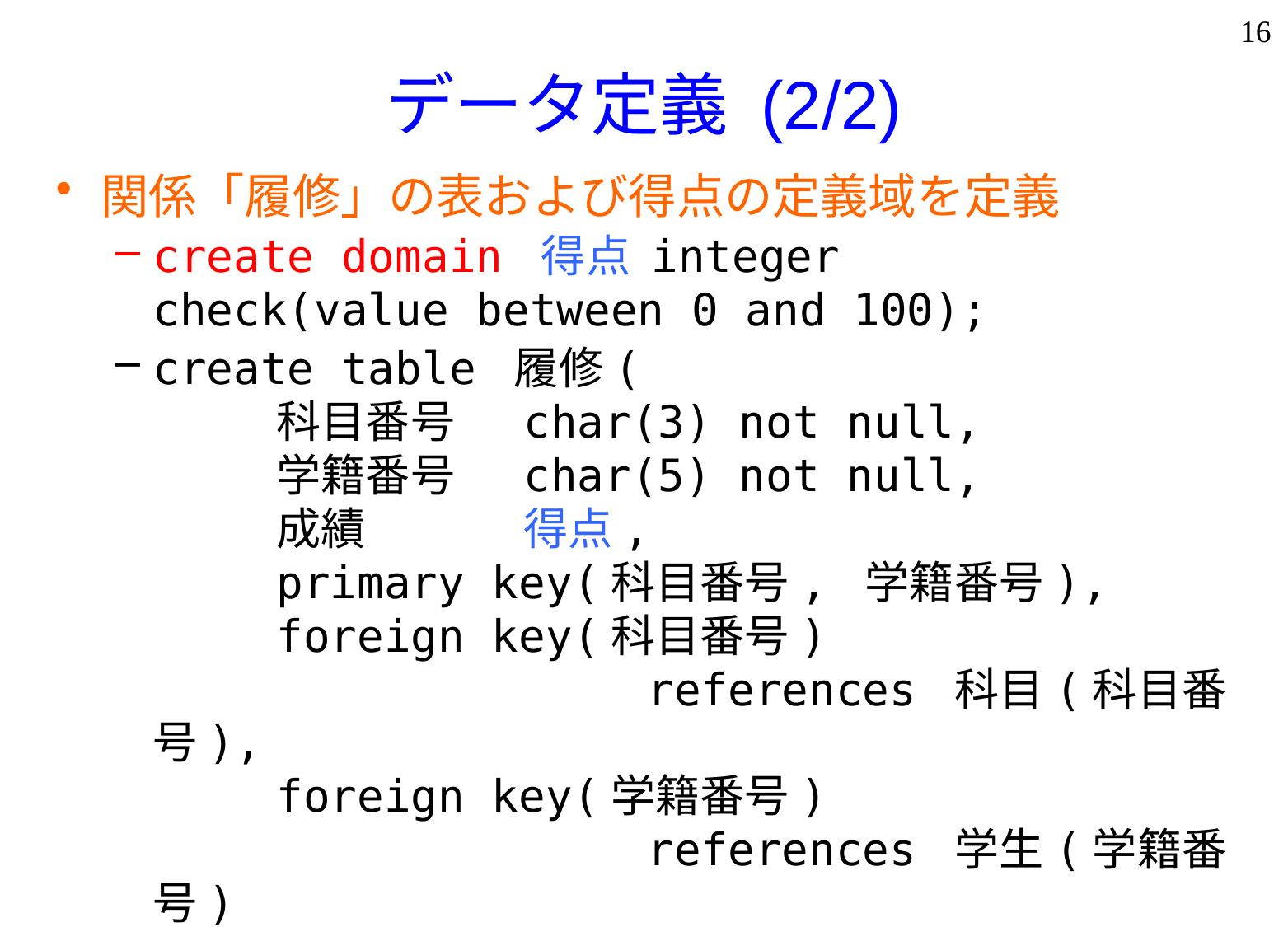

16
# データ定義 (2/2)
関係「履修」の表および得点の定義域を定義
create domain 得点 integer
check(value between 0 and 100);
create table 履修(
	科目番号	char(3) not null,
	学籍番号	char(5) not null,
	成績		得点,
	primary key(科目番号, 学籍番号),
	foreign key(科目番号)
				references 科目(科目番号),
	foreign key(学籍番号)
				references 学生(学籍番号)
);